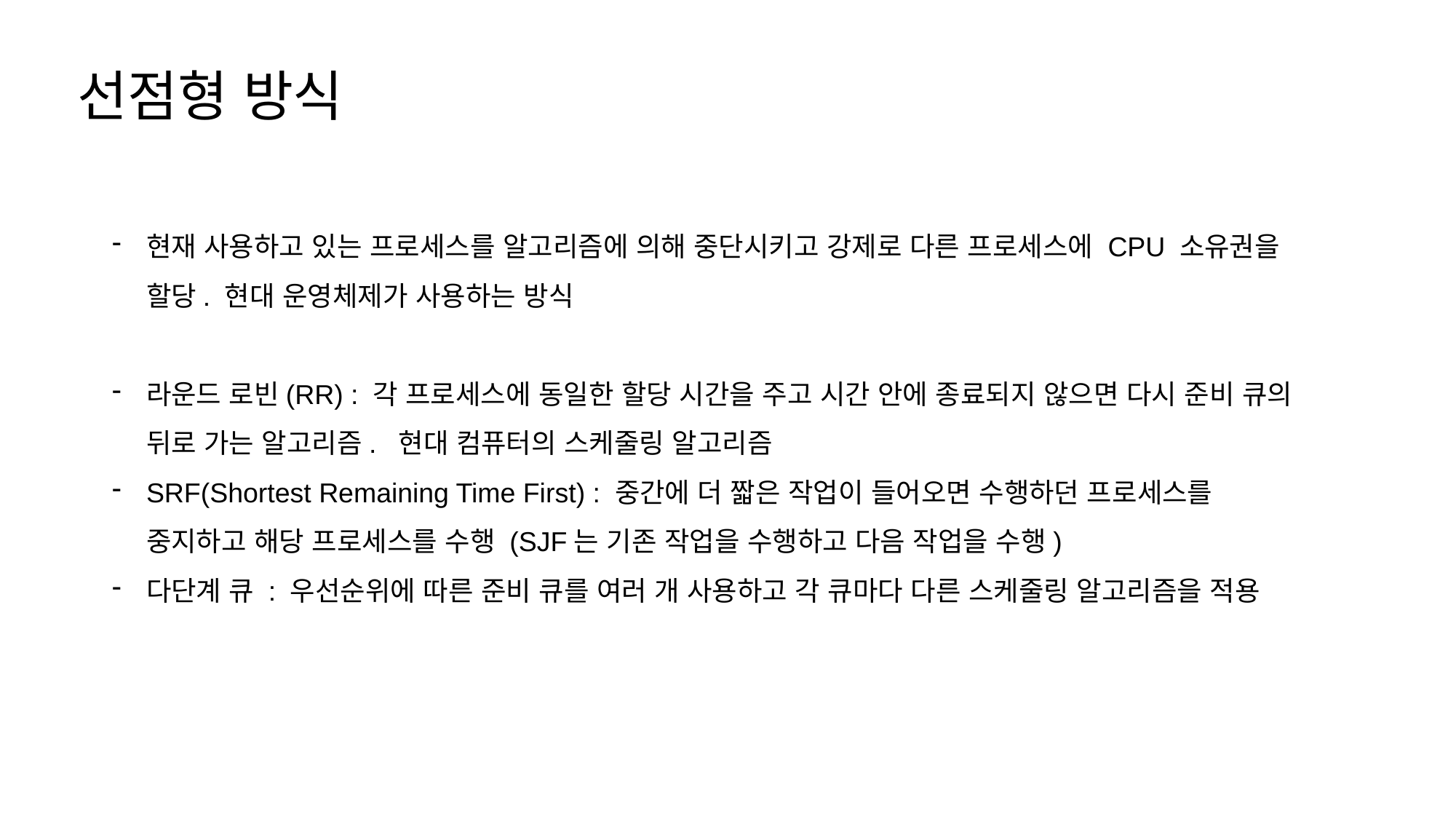

선점형 방식
현재 사용하고 있는 프로세스를 알고리즘에 의해 중단시키고 강제로 다른 프로세스에 CPU 소유권을 할당. 현대 운영체제가 사용하는 방식

라운드 로빈(RR) : 각 프로세스에 동일한 할당 시간을 주고 시간 안에 종료되지 않으면 다시 준비 큐의 뒤로 가는 알고리즘.  현대 컴퓨터의 스케줄링 알고리즘
SRF(Shortest Remaining Time First) : 중간에 더 짧은 작업이 들어오면 수행하던 프로세스를 중지하고 해당 프로세스를 수행 (SJF는 기존 작업을 수행하고 다음 작업을 수행)
다단계 큐 : 우선순위에 따른 준비 큐를 여러 개 사용하고 각 큐마다 다른 스케줄링 알고리즘을 적용